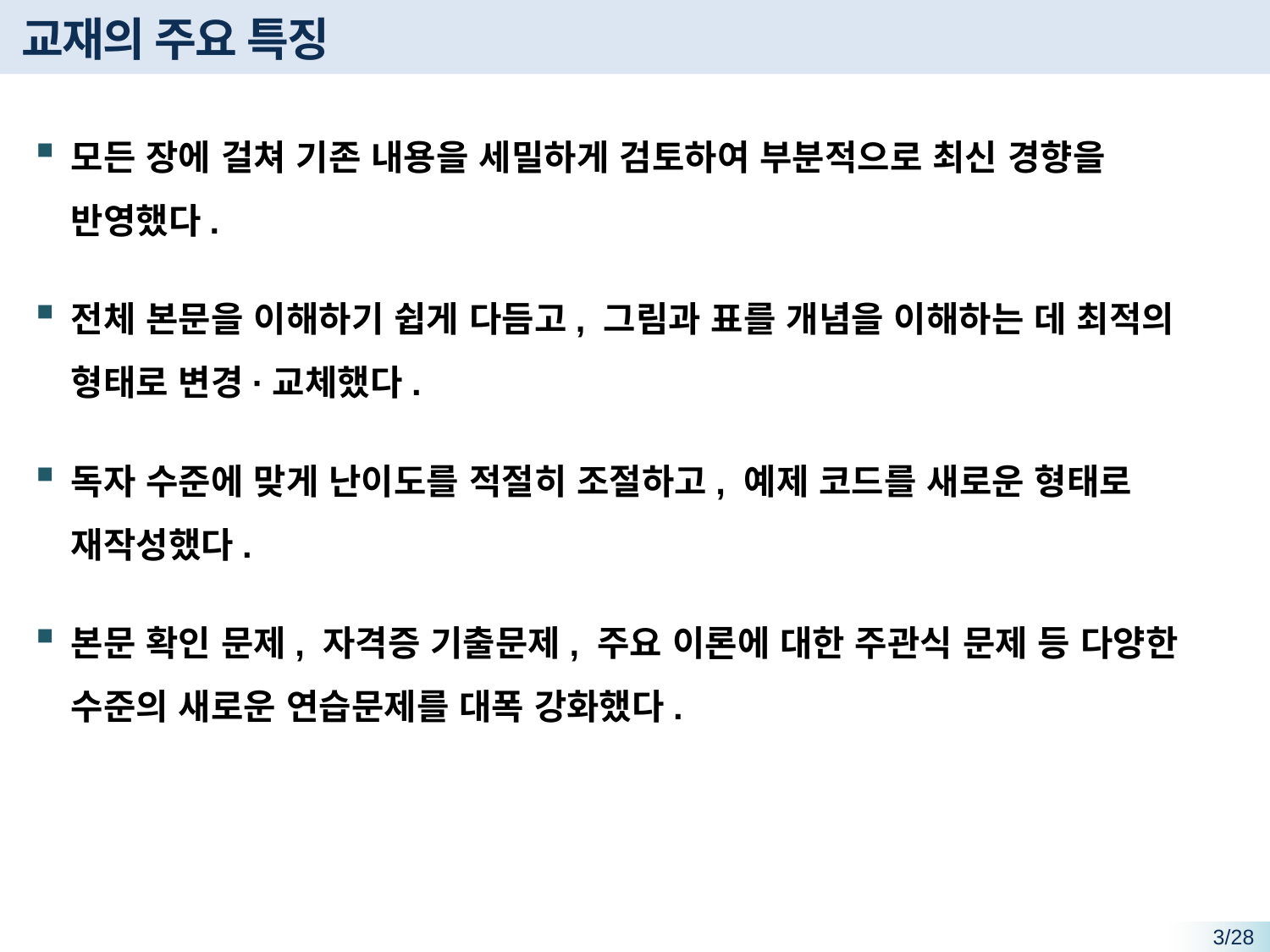

# 교재의 주요 특징
모든 장에 걸쳐 기존 내용을 세밀하게 검토하여 부분적으로 최신 경향을 반영했다.

전체 본문을 이해하기 쉽게 다듬고, 그림과 표를 개념을 이해하는 데 최적의 형태로 변경·교체했다.

독자 수준에 맞게 난이도를 적절히 조절하고, 예제 코드를 새로운 형태로 재작성했다.

본문 확인 문제, 자격증 기출문제, 주요 이론에 대한 주관식 문제 등 다양한 수준의 새로운 연습문제를 대폭 강화했다.